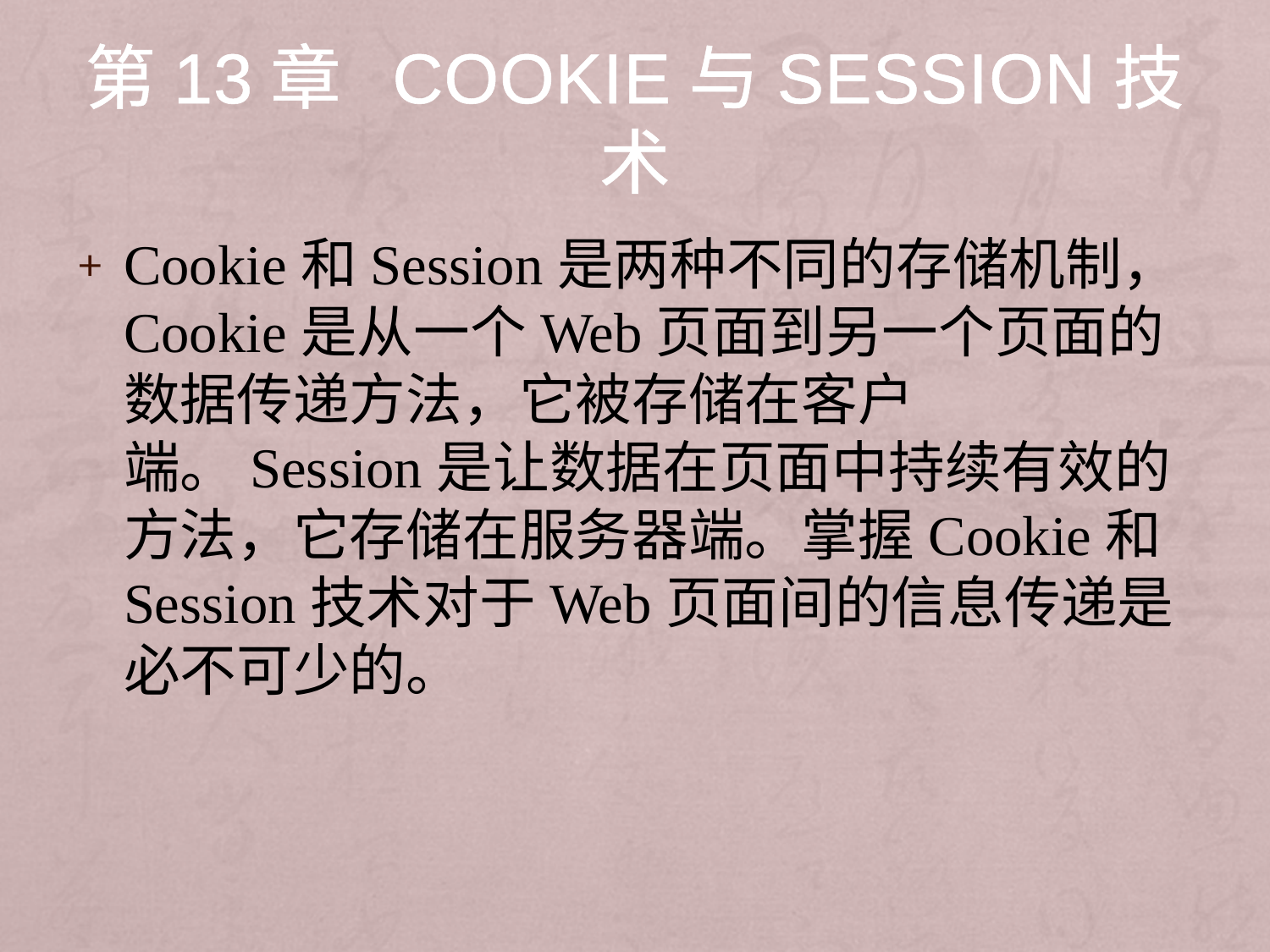

# 第13章  Cookie与Session技术
Cookie和Session是两种不同的存储机制，Cookie是从一个Web页面到另一个页面的数据传递方法，它被存储在客户端。Session是让数据在页面中持续有效的方法，它存储在服务器端。掌握Cookie和Session技术对于Web页面间的信息传递是必不可少的。